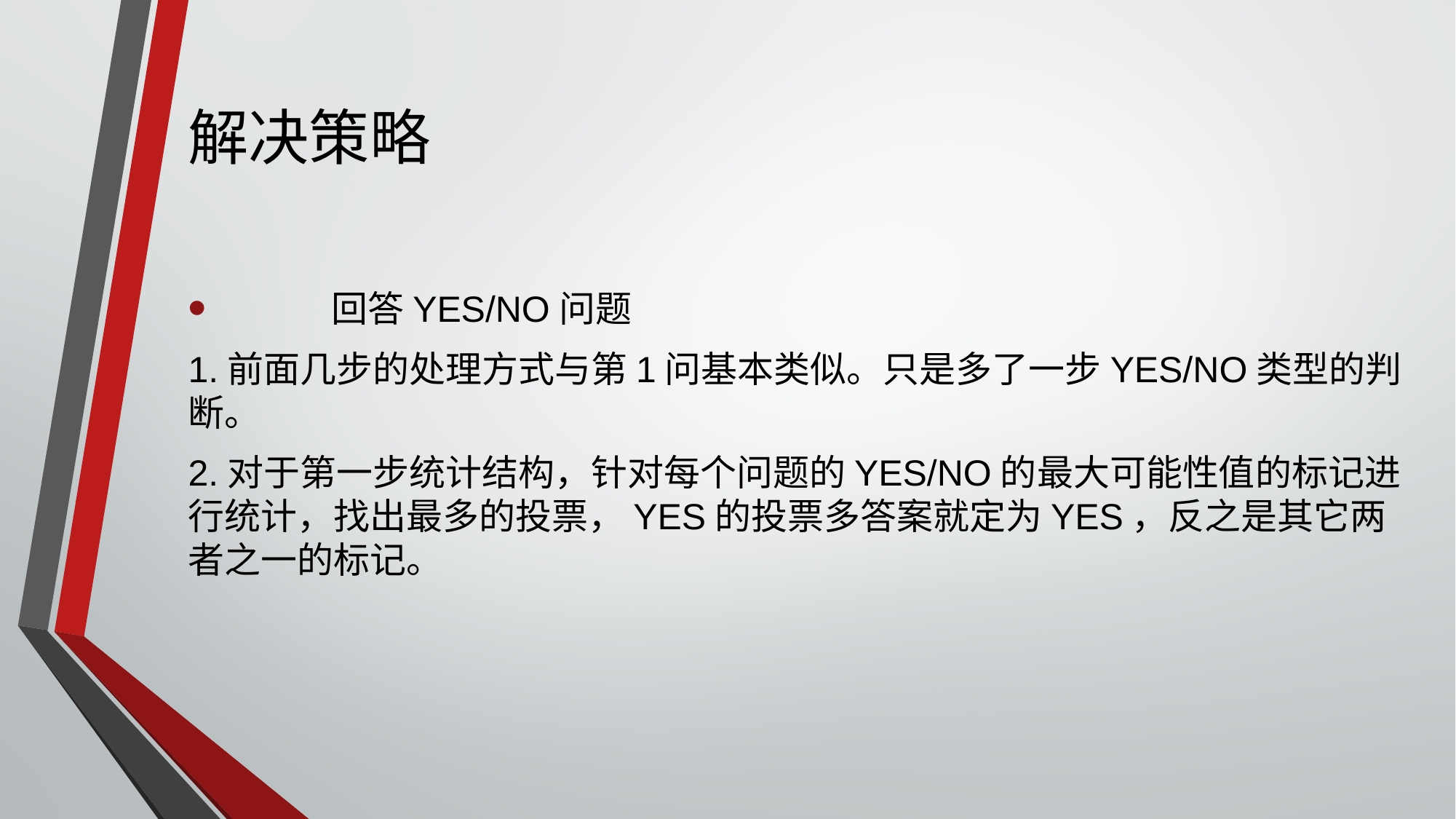

# 解决策略
	回答YES/NO问题
1.前面几步的处理方式与第1问基本类似。只是多了一步YES/NO类型的判断。
2.对于第一步统计结构，针对每个问题的YES/NO的最大可能性值的标记进行统计，找出最多的投票，YES的投票多答案就定为YES，反之是其它两者之一的标记。